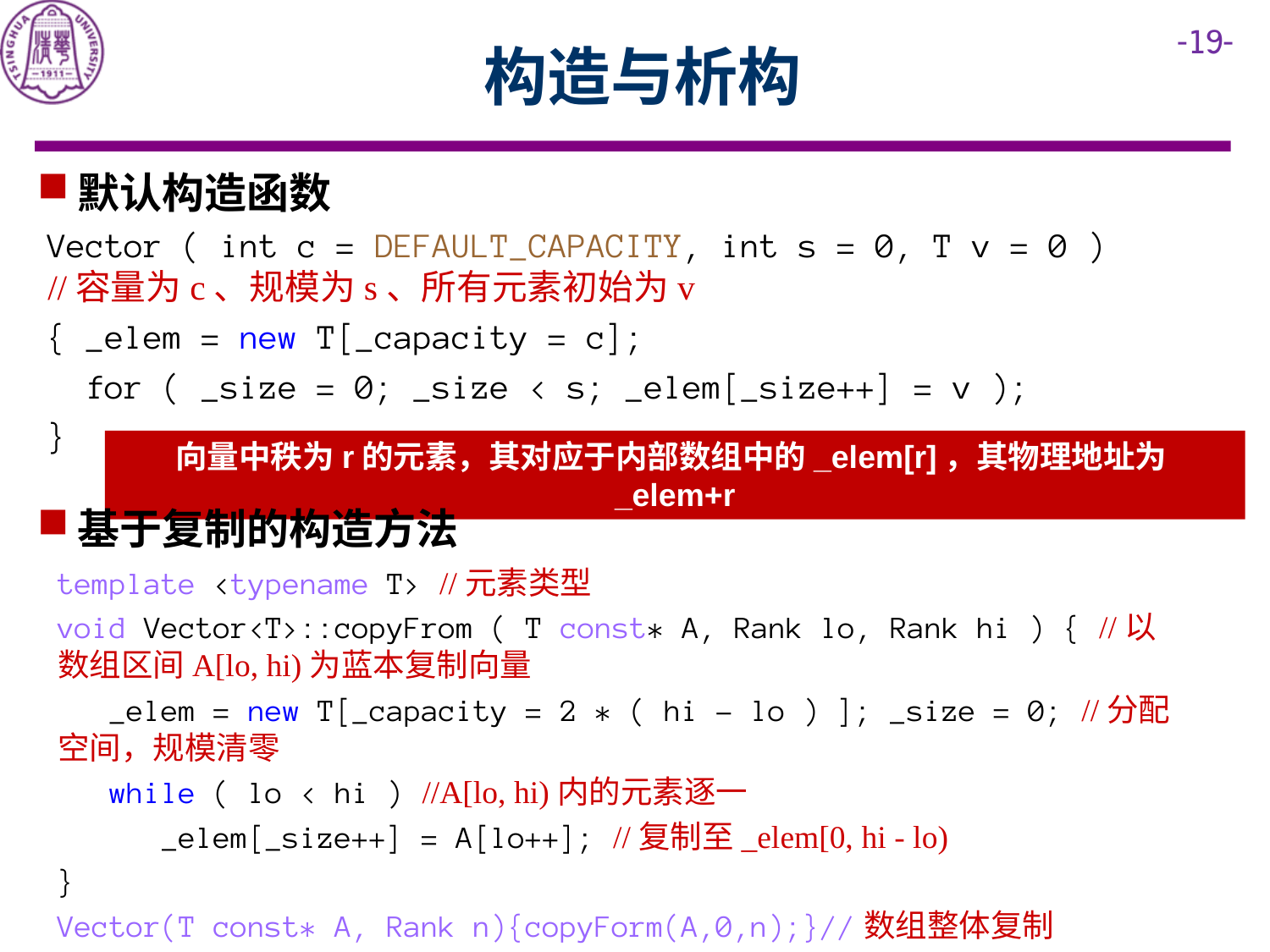

# 构造与析构

默认构造函数
Vector ( int c = DEFAULT_CAPACITY, int s = 0, T v = 0 )      //容量为c、规模为s、所有元素初始为v
{ _elem = new T[_capacity = c];
  for ( _size = 0; _size < s; _elem[_size++] = v );
}

向量中秩为r的元素，其对应于内部数组中的_elem[r]，其物理地址为_elem+r
基于复制的构造方法
template <typename T> //元素类型
void Vector<T>::copyFrom ( T const* A, Rank lo, Rank hi ) { //以数组区间A[lo, hi)为蓝本复制向量
   _elem = new T[_capacity = 2 * ( hi - lo ) ]; _size = 0; //分配空间，规模清零
   while ( lo < hi ) //A[lo, hi)内的元素逐一
      _elem[_size++] = A[lo++]; //复制至_elem[0, hi - lo)
}
Vector(T const* A, Rank n){copyForm(A,0,n);}//数组整体复制